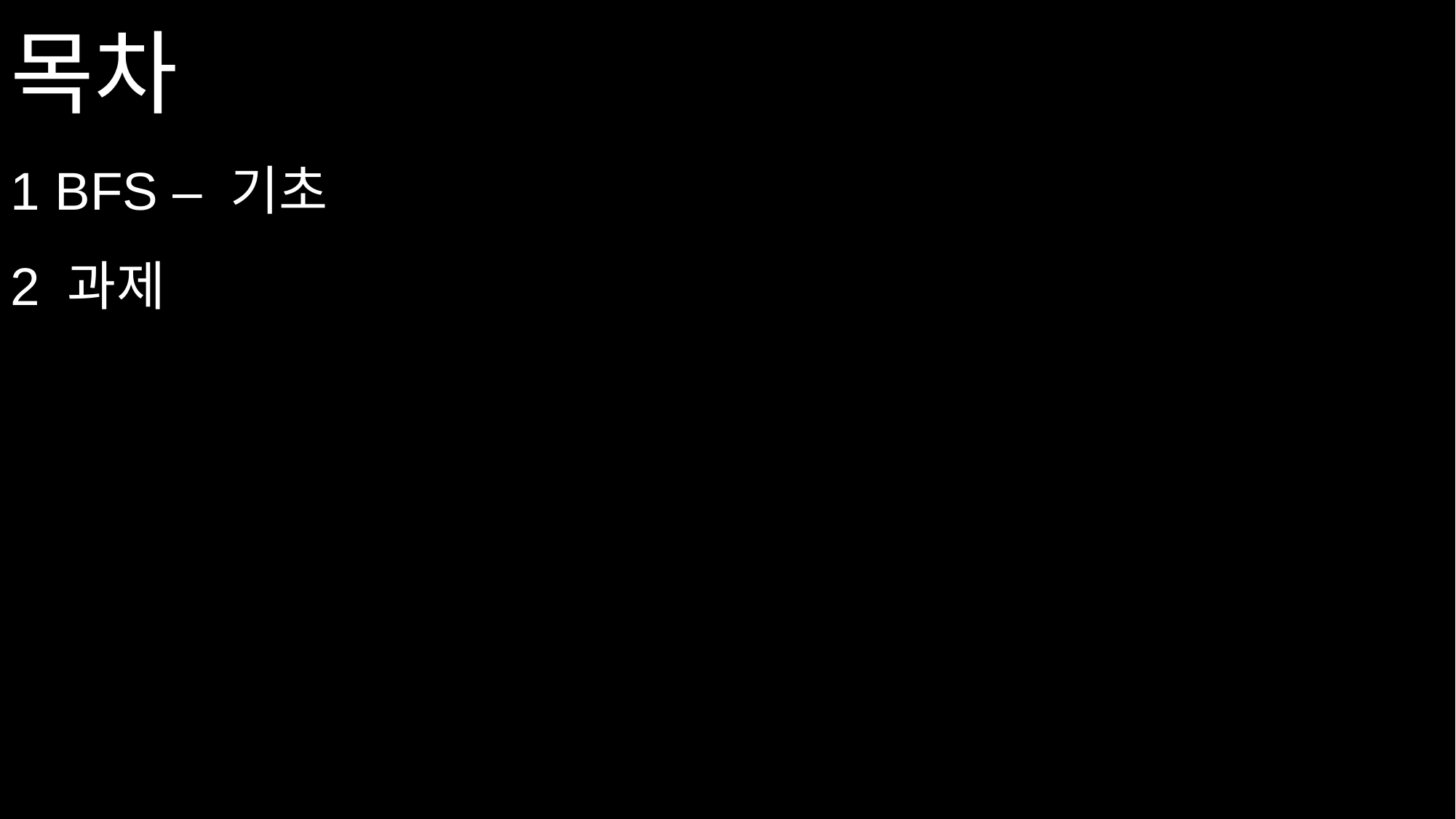

목차
1 BFS – 기초
2 과제